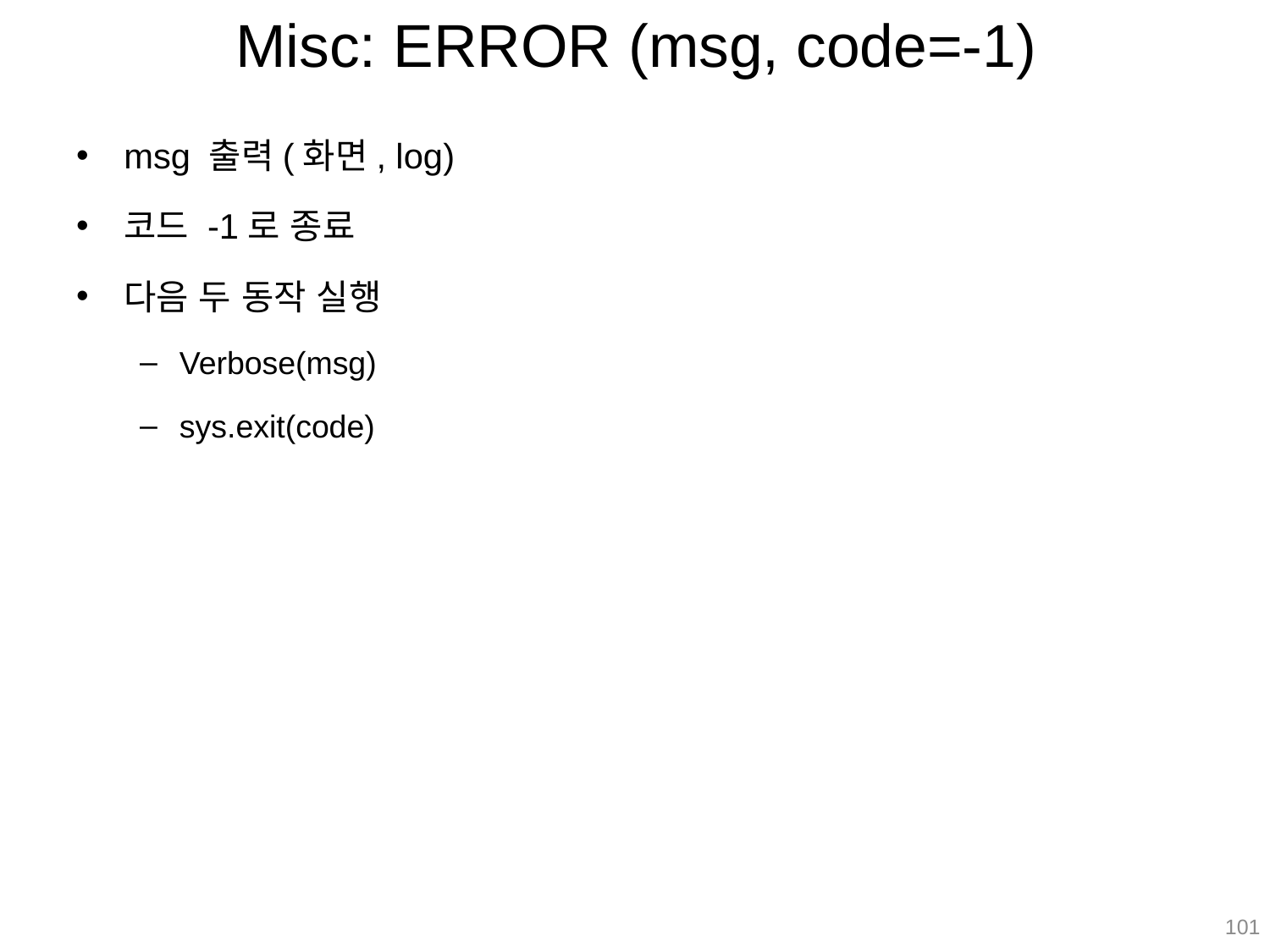

# Misc: ERROR (msg, code=-1)
msg 출력(화면, log)
코드 -1로 종료
다음 두 동작 실행
Verbose(msg)
sys.exit(code)
101